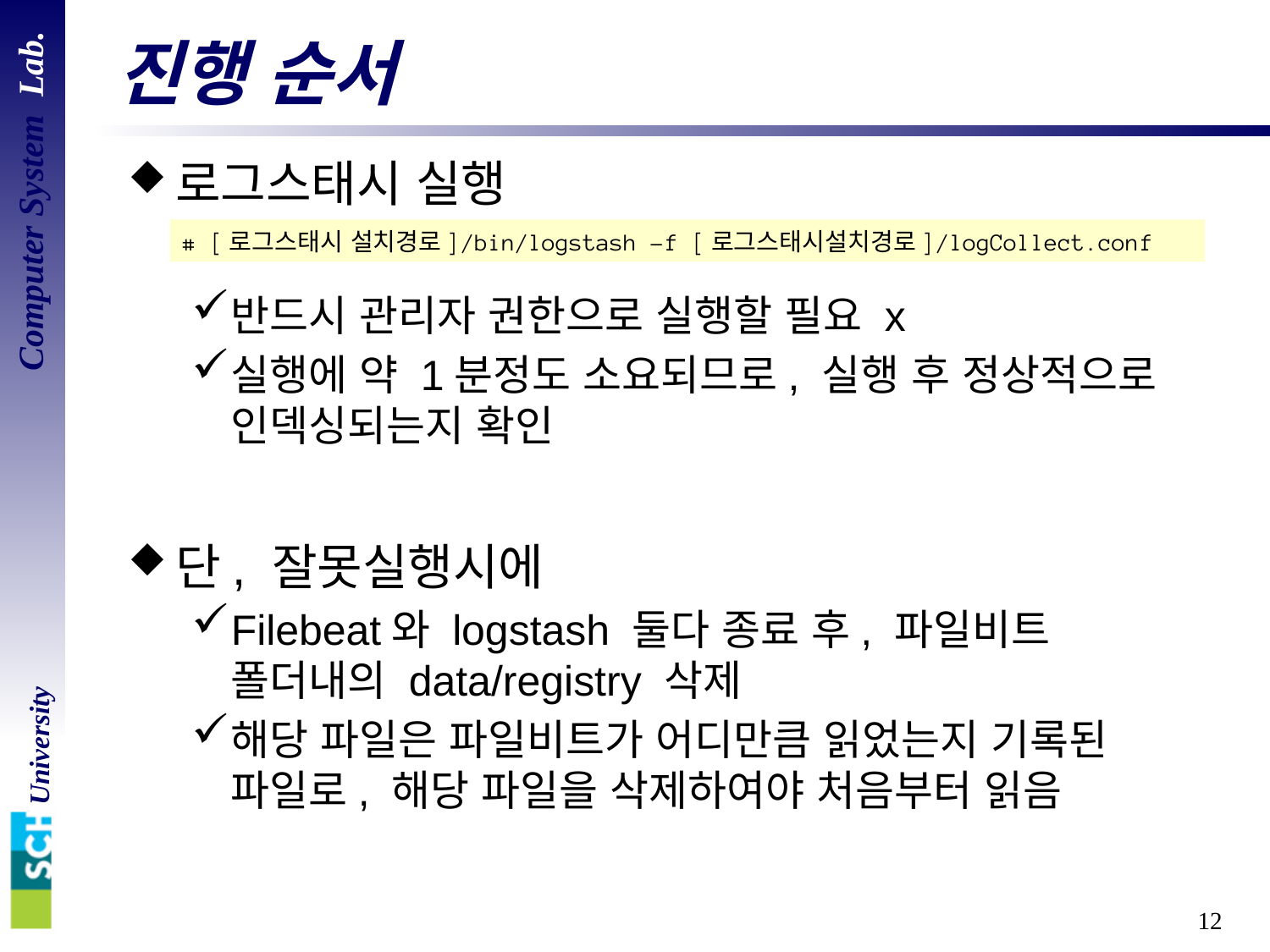

# 진행 순서
로그스태시 실행

반드시 관리자 권한으로 실행할 필요 x
실행에 약 1분정도 소요되므로, 실행 후 정상적으로 인덱싱되는지 확인

단, 잘못실행시에
Filebeat와 logstash 둘다 종료 후, 파일비트 폴더내의 data/registry 삭제
해당 파일은 파일비트가 어디만큼 읽었는지 기록된 파일로, 해당 파일을 삭제하여야 처음부터 읽음

# [로그스태시 설치경로]/bin/logstash -f [로그스태시설치경로]/logCollect.conf